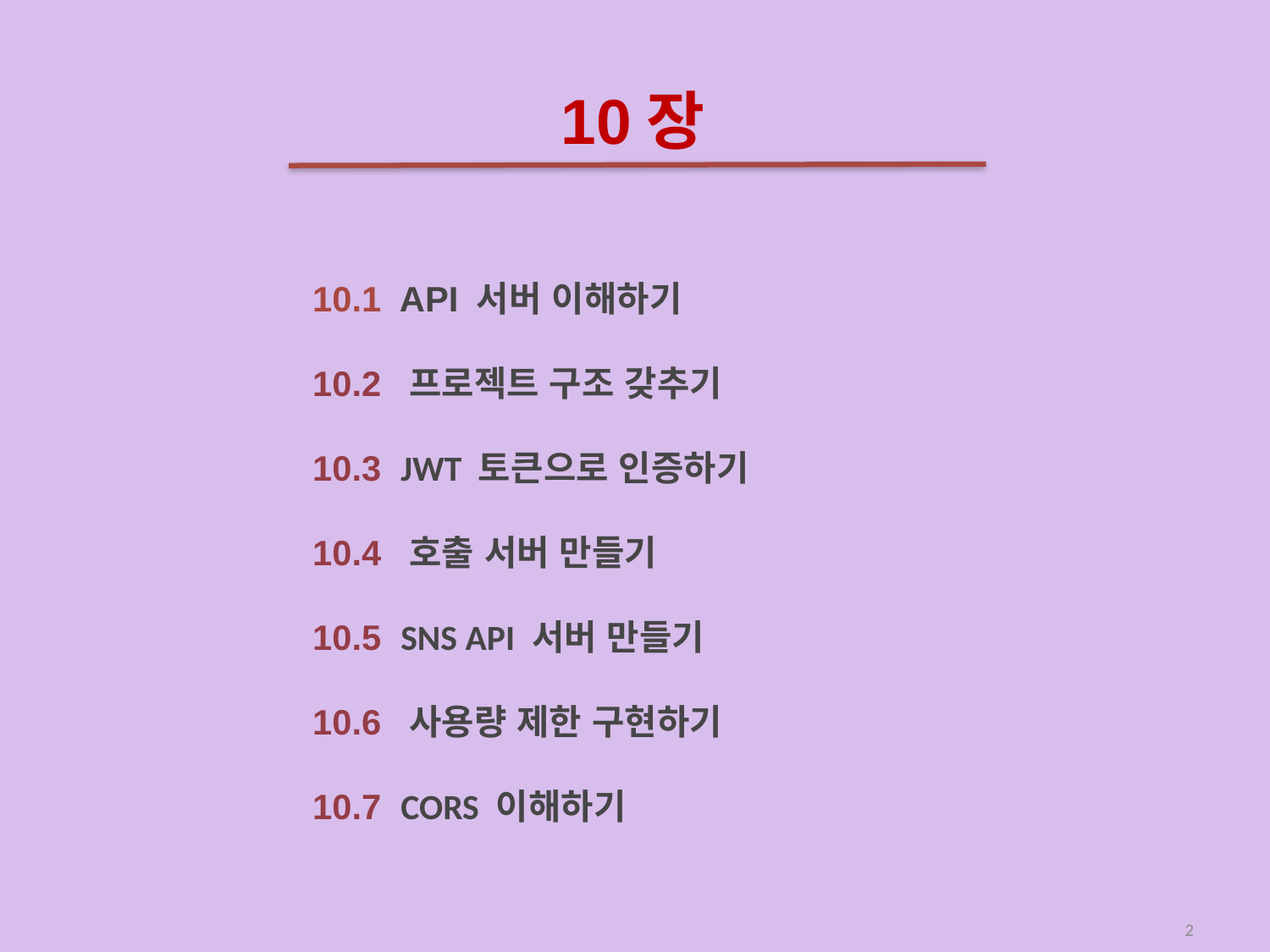

# 10장
10.1  API 서버 이해하기
10.2  프로젝트 구조 갖추기
10.3  JWT 토큰으로 인증하기
10.4  호출 서버 만들기
10.5  SNS API 서버 만들기
10.6  사용량 제한 구현하기
10.7  CORS 이해하기

2